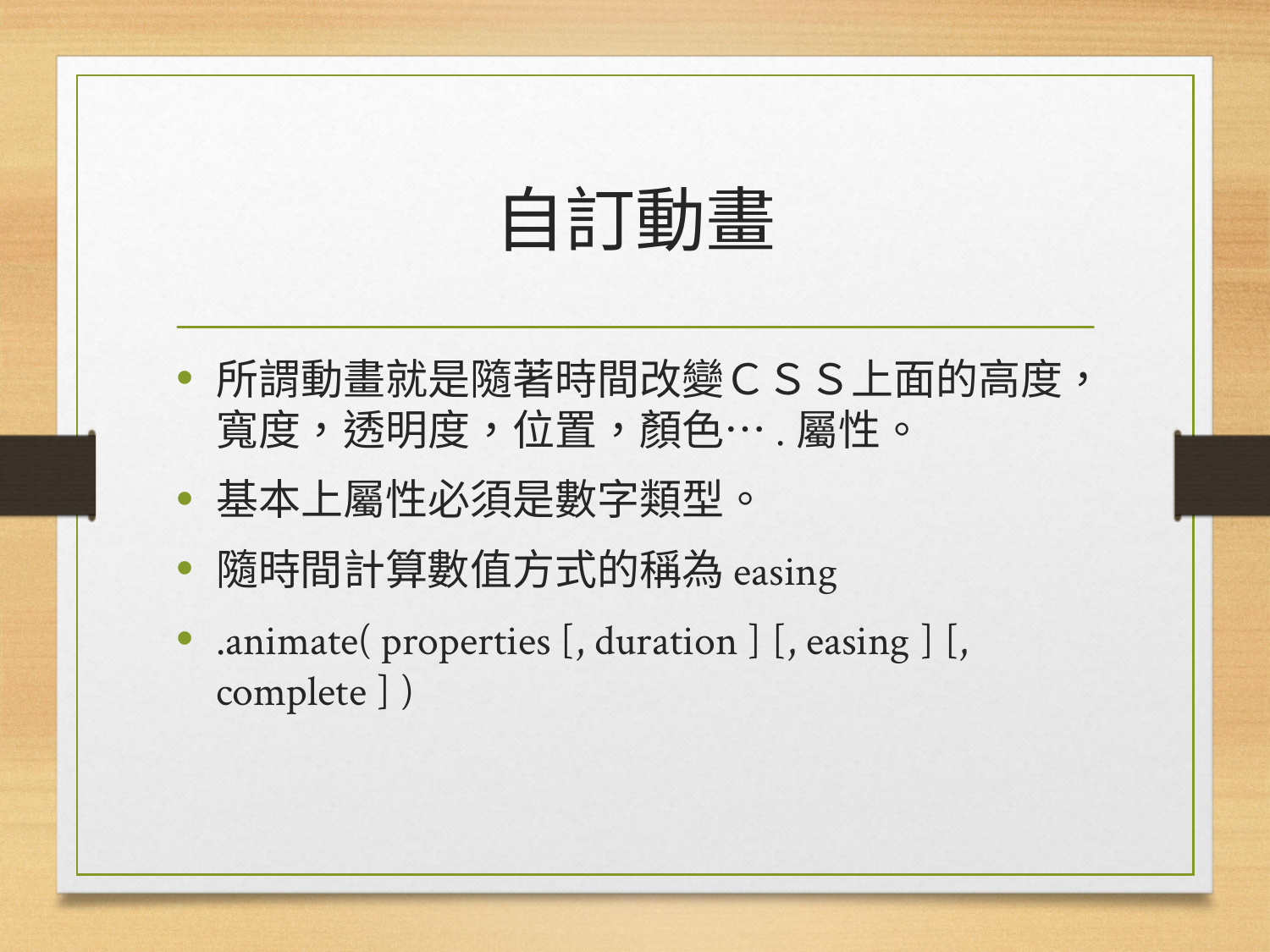

# 自訂動畫
所謂動畫就是隨著時間改變ＣＳＳ上面的高度，寬度，透明度，位置，顏色….屬性。
基本上屬性必須是數字類型。
隨時間計算數值方式的稱為easing
.animate( properties [, duration ] [, easing ] [, complete ] )